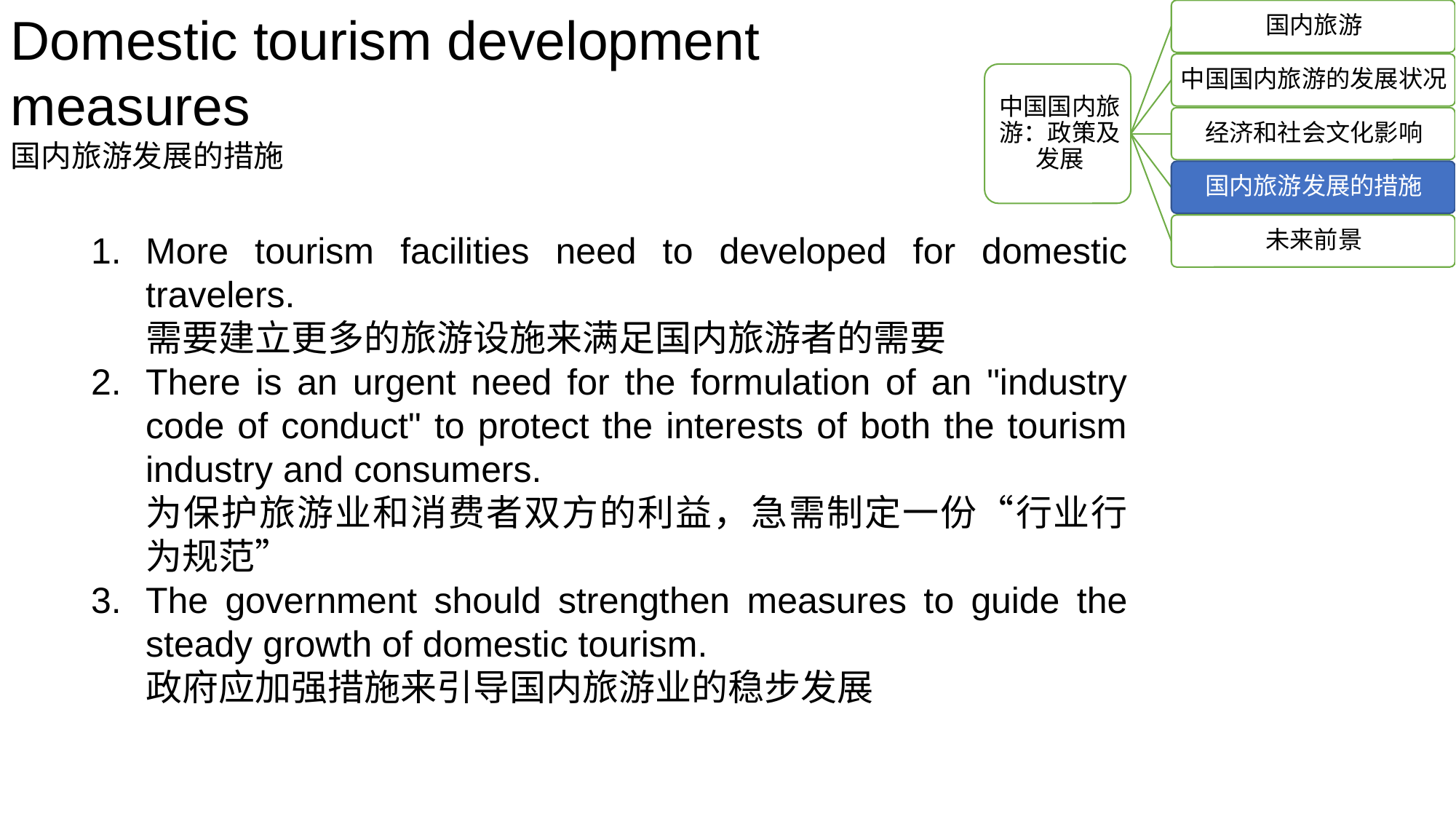

Domestic tourism development measures
国内旅游发展的措施
中国国内旅游：政策及发展

国内旅游

中国国内旅游的发展状况

经济和社会文化影响

国内旅游发展的措施

未来前景
More tourism facilities need to developed for domestic travelers.
需要建立更多的旅游设施来满足国内旅游者的需要
There is an urgent need for the formulation of an "industry code of conduct" to protect the interests of both the tourism industry and consumers.
为保护旅游业和消费者双方的利益，急需制定一份“行业行为规范”
The government should strengthen measures to guide the steady growth of domestic tourism.
政府应加强措施来引导国内旅游业的稳步发展